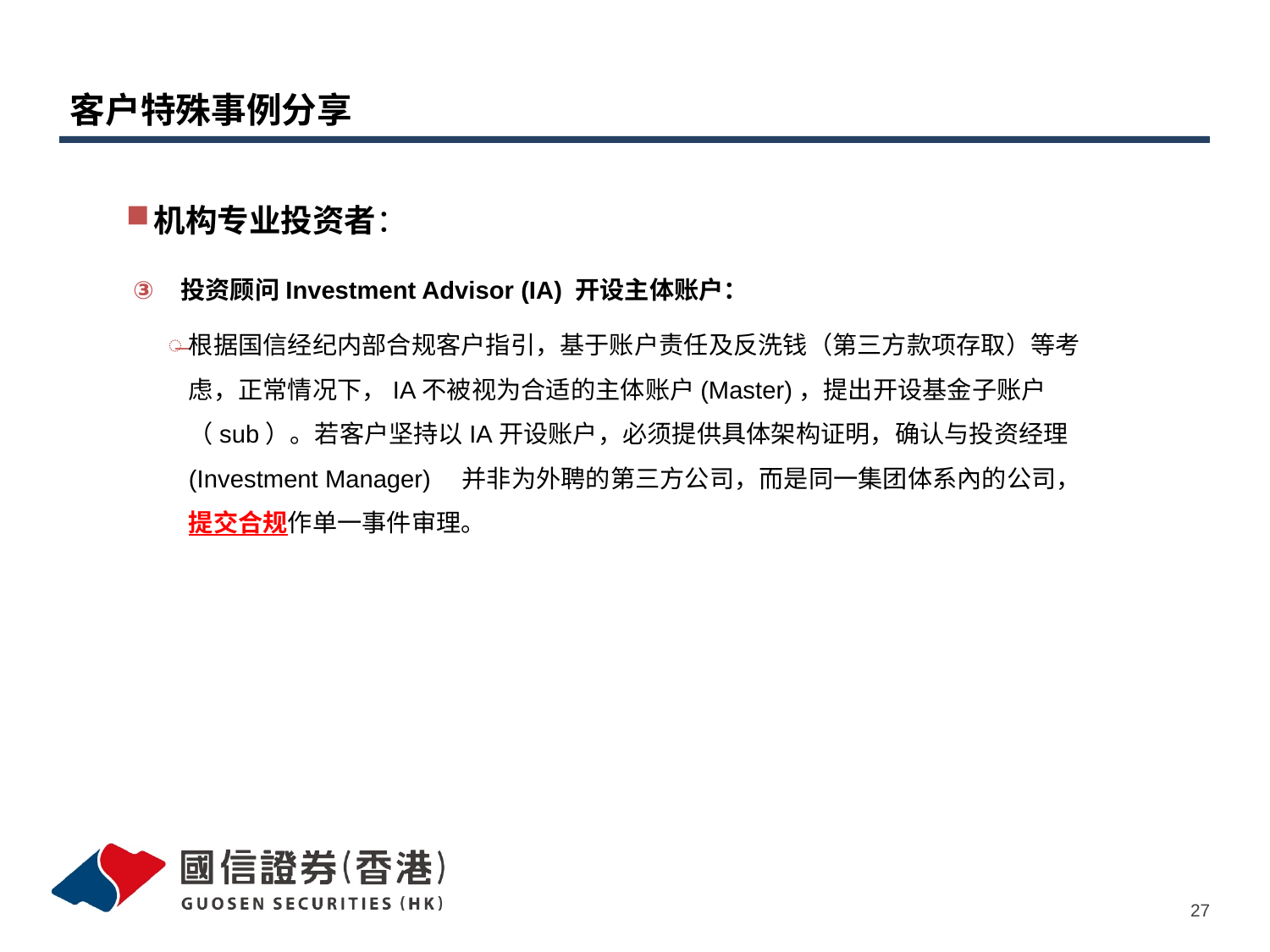

# 客户特殊事例分享
机构专业投资者：
投资顾问Investment Advisor (IA) 开设主体账户：
根据国信经纪内部合规客户指引，基于账户责任及反洗钱（第三方款项存取）等考虑，正常情况下，IA不被视为合适的主体账户(Master)，提出开设基金子账户（sub）。若客户坚持以IA开设账户，必须提供具体架构证明，确认与投资经理(Investment Manager)　并非为外聘的第三方公司，而是同一集团体系內的公司，提交合规作单一事件审理。